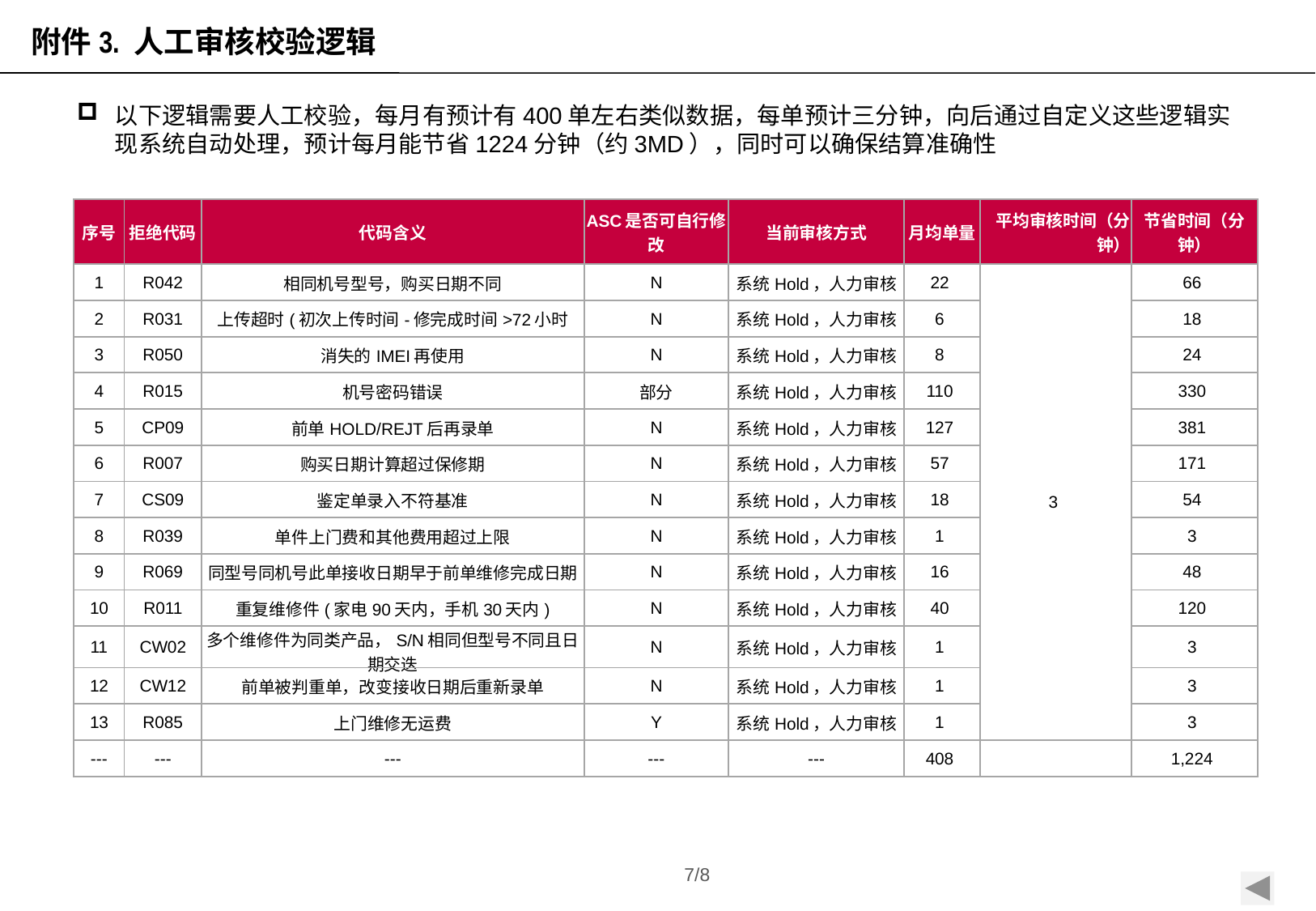

附件3. 人工审核校验逻辑

以下逻辑需要人工校验，每月有预计有400单左右类似数据，每单预计三分钟，向后通过自定义这些逻辑实现系统自动处理，预计每月能节省1224分钟（约3MD），同时可以确保结算准确性
| 序号 | 拒绝代码 | 代码含义 | ASC是否可自行修改 | 当前审核方式 | 月均单量 | 平均审核时间（分钟） | 节省时间（分钟） |
| --- | --- | --- | --- | --- | --- | --- | --- |
| 1 | R042 | 相同机号型号，购买日期不同 | N | 系统Hold，人力审核 | 22 | 3 | 66 |
| 2 | R031 | 上传超时(初次上传时间-修完成时间>72小时 | N | 系统Hold，人力审核 | 6 |  | 18 |
| 3 | R050 | 消失的IMEI再使用 | N | 系统Hold，人力审核 | 8 |  | 24 |
| 4 | R015 | 机号密码错误 | 部分 | 系统Hold，人力审核 | 110 |  | 330 |
| 5 | CP09 | 前单HOLD/REJT后再录单 | N | 系统Hold，人力审核 | 127 |  | 381 |
| 6 | R007 | 购买日期计算超过保修期 | N | 系统Hold，人力审核 | 57 |  | 171 |
| 7 | CS09 | 鉴定单录入不符基准 | N | 系统Hold，人力审核 | 18 |  | 54 |
| 8 | R039 | 单件上门费和其他费用超过上限 | N | 系统Hold，人力审核 | 1 |  | 3 |
| 9 | R069 | 同型号同机号此单接收日期早于前单维修完成日期 | N | 系统Hold，人力审核 | 16 |  | 48 |
| 10 | R011 | 重复维修件(家电90天内，手机30天内) | N | 系统Hold，人力审核 | 40 |  | 120 |
| 11 | CW02 | 多个维修件为同类产品，S/N相同但型号不同且日期交迭 | N | 系统Hold，人力审核 | 1 |  | 3 |
| 12 | CW12 | 前单被判重单，改变接收日期后重新录单 | N | 系统Hold，人力审核 | 1 |  | 3 |
| 13 | R085 | 上门维修无运费 | Y | 系统Hold，人力审核 | 1 |  | 3 |
| --- | --- | --- | --- | --- | 408 |  | 1,224 |
7/8